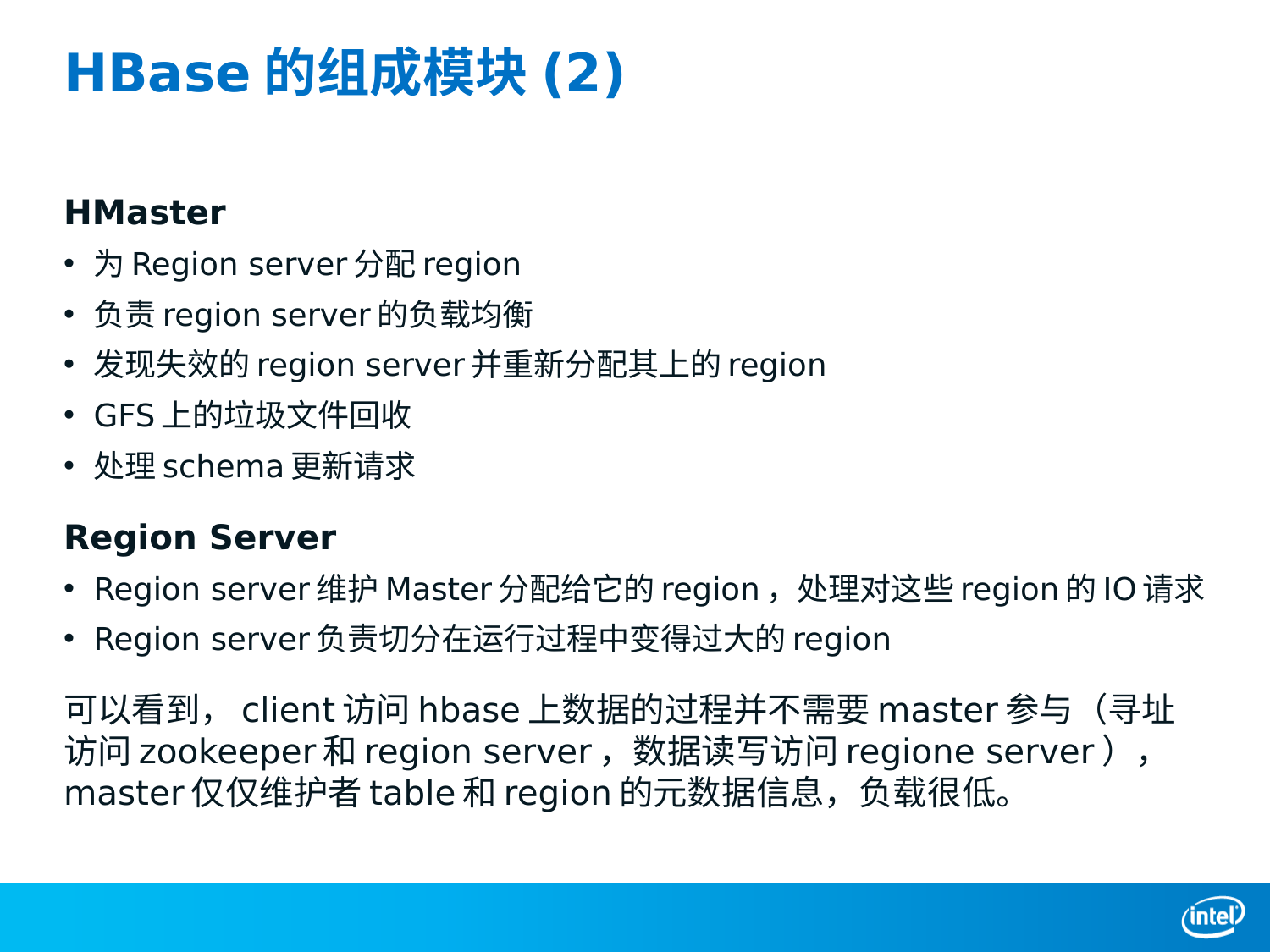

# HBase的组成模块(2)
HMaster
为Region server分配region
负责region server的负载均衡
发现失效的region server并重新分配其上的region
GFS上的垃圾文件回收
处理schema更新请求
Region Server
Region server维护Master分配给它的region，处理对这些region的IO请求
Region server负责切分在运行过程中变得过大的region
可以看到，client访问hbase上数据的过程并不需要master参与（寻址访问zookeeper和region server，数据读写访问regione server），master仅仅维护者table和region的元数据信息，负载很低。